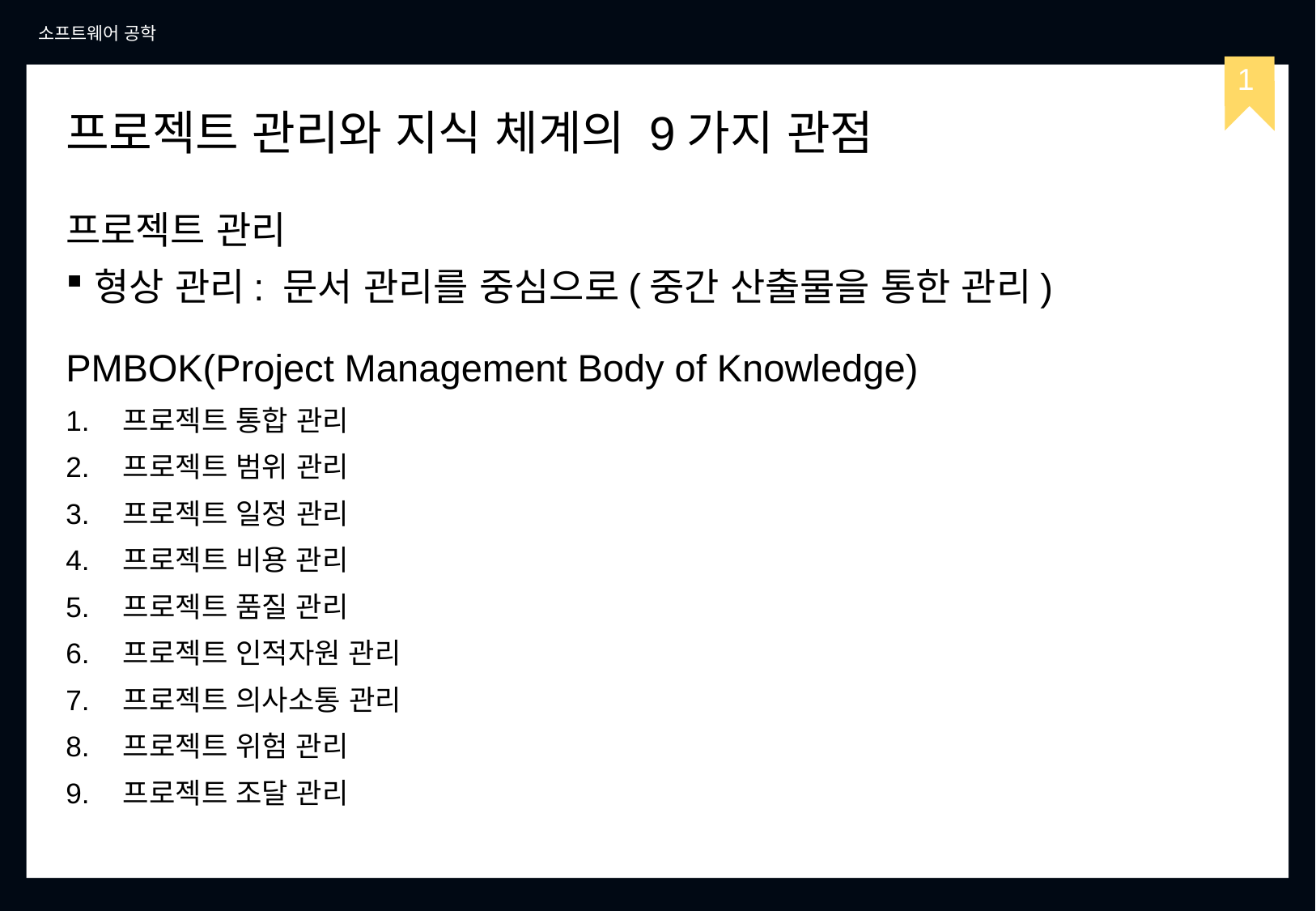

소프트웨어 공학
1
# 프로젝트 관리와 지식 체계의 9가지 관점
프로젝트 관리
형상 관리: 문서 관리를 중심으로(중간 산출물을 통한 관리)

PMBOK(Project Management Body of Knowledge)
프로젝트 통합 관리
프로젝트 범위 관리
프로젝트 일정 관리
프로젝트 비용 관리
프로젝트 품질 관리
프로젝트 인적자원 관리
프로젝트 의사소통 관리
프로젝트 위험 관리
프로젝트 조달 관리